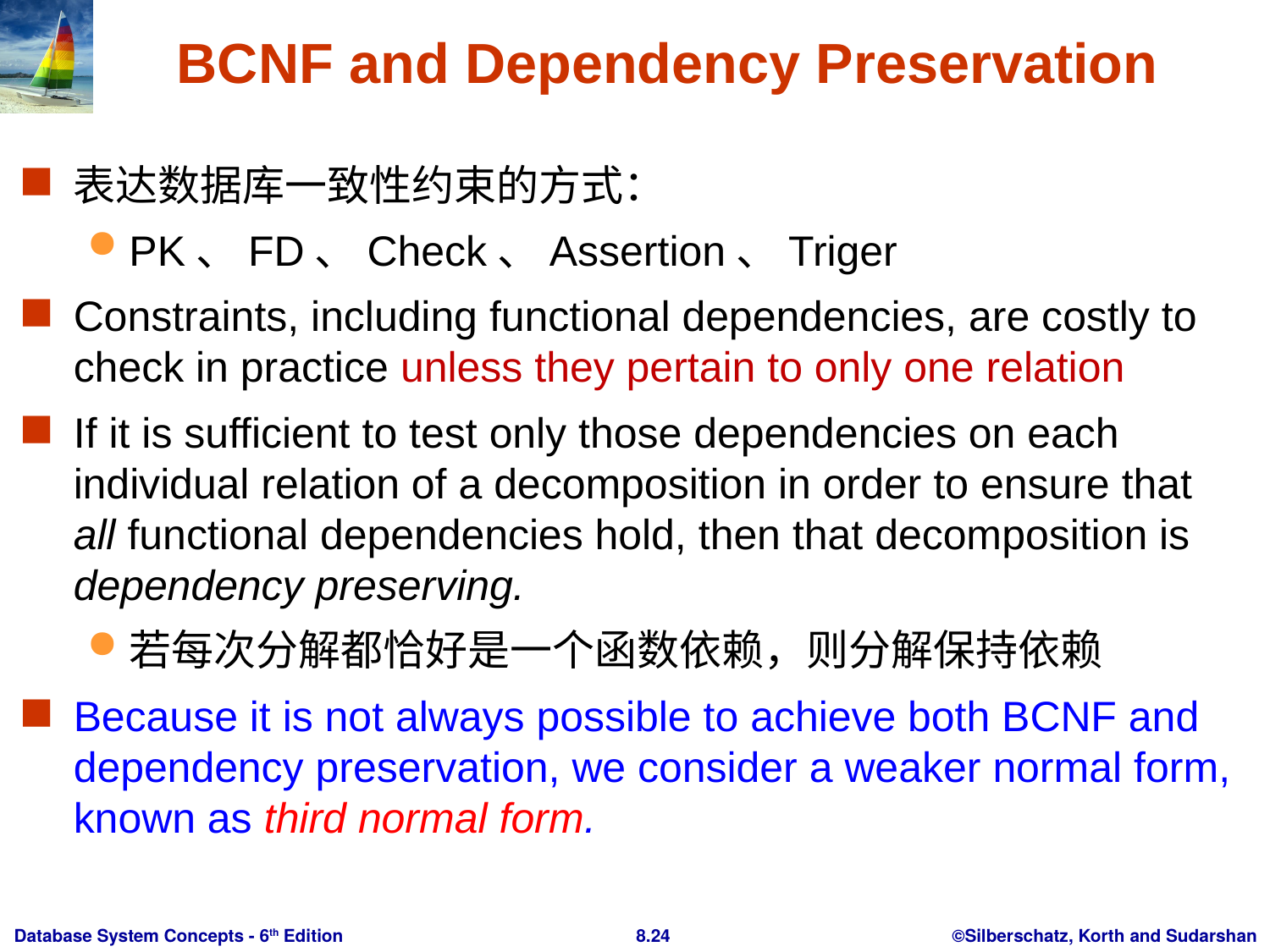

# BCNF and Dependency Preservation
表达数据库一致性约束的方式：
PK、FD、Check、Assertion、Triger
Constraints, including functional dependencies, are costly to check in practice unless they pertain to only one relation
If it is sufficient to test only those dependencies on each individual relation of a decomposition in order to ensure that all functional dependencies hold, then that decomposition is dependency preserving.
若每次分解都恰好是一个函数依赖，则分解保持依赖
Because it is not always possible to achieve both BCNF and dependency preservation, we consider a weaker normal form, known as third normal form.